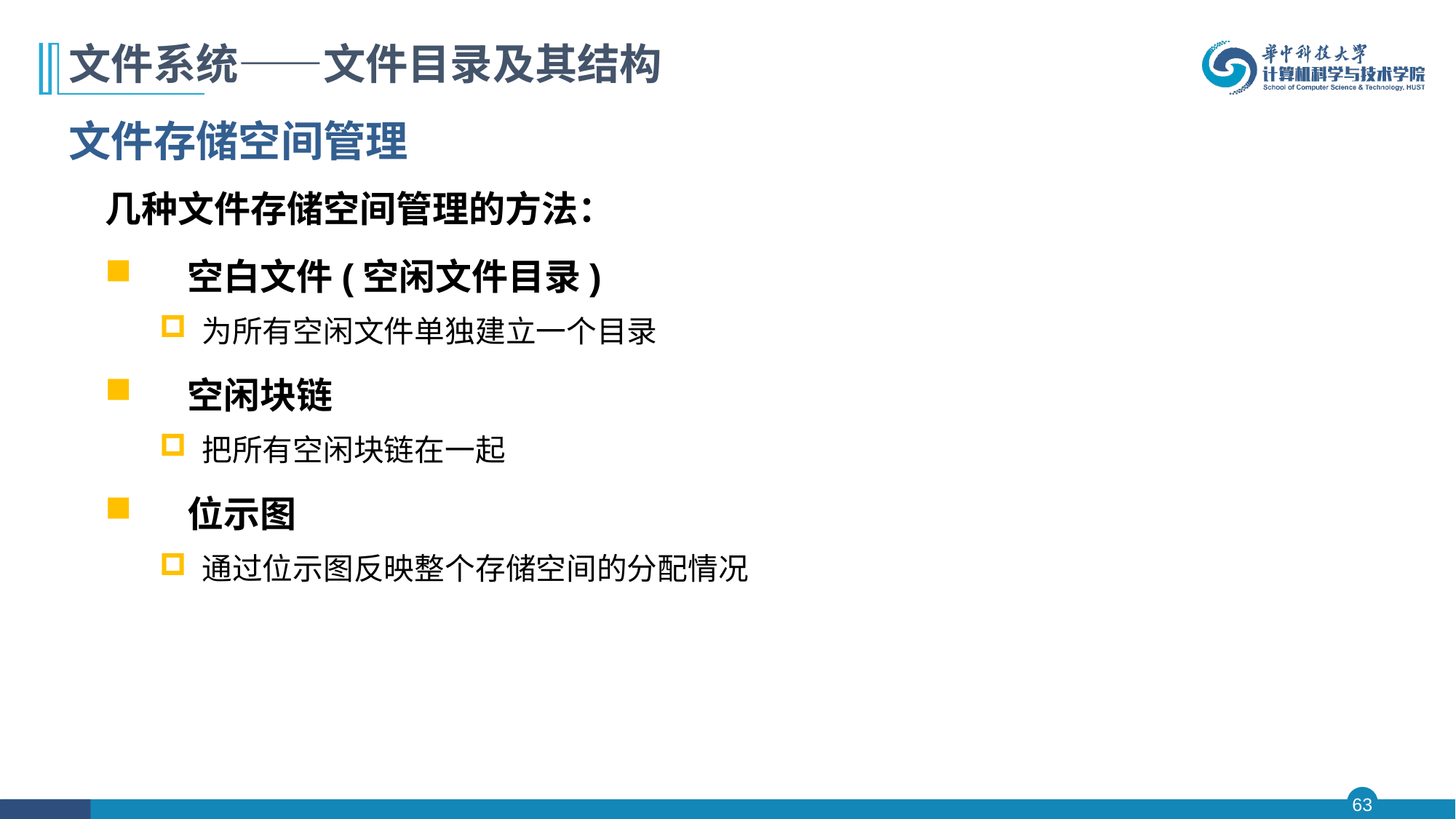

# 文件系统——文件目录及其结构
文件存储空间管理
几种文件存储空间管理的方法：
    空白文件(空闲文件目录)
为所有空闲文件单独建立一个目录
    空闲块链
把所有空闲块链在一起
    位示图
通过位示图反映整个存储空间的分配情况